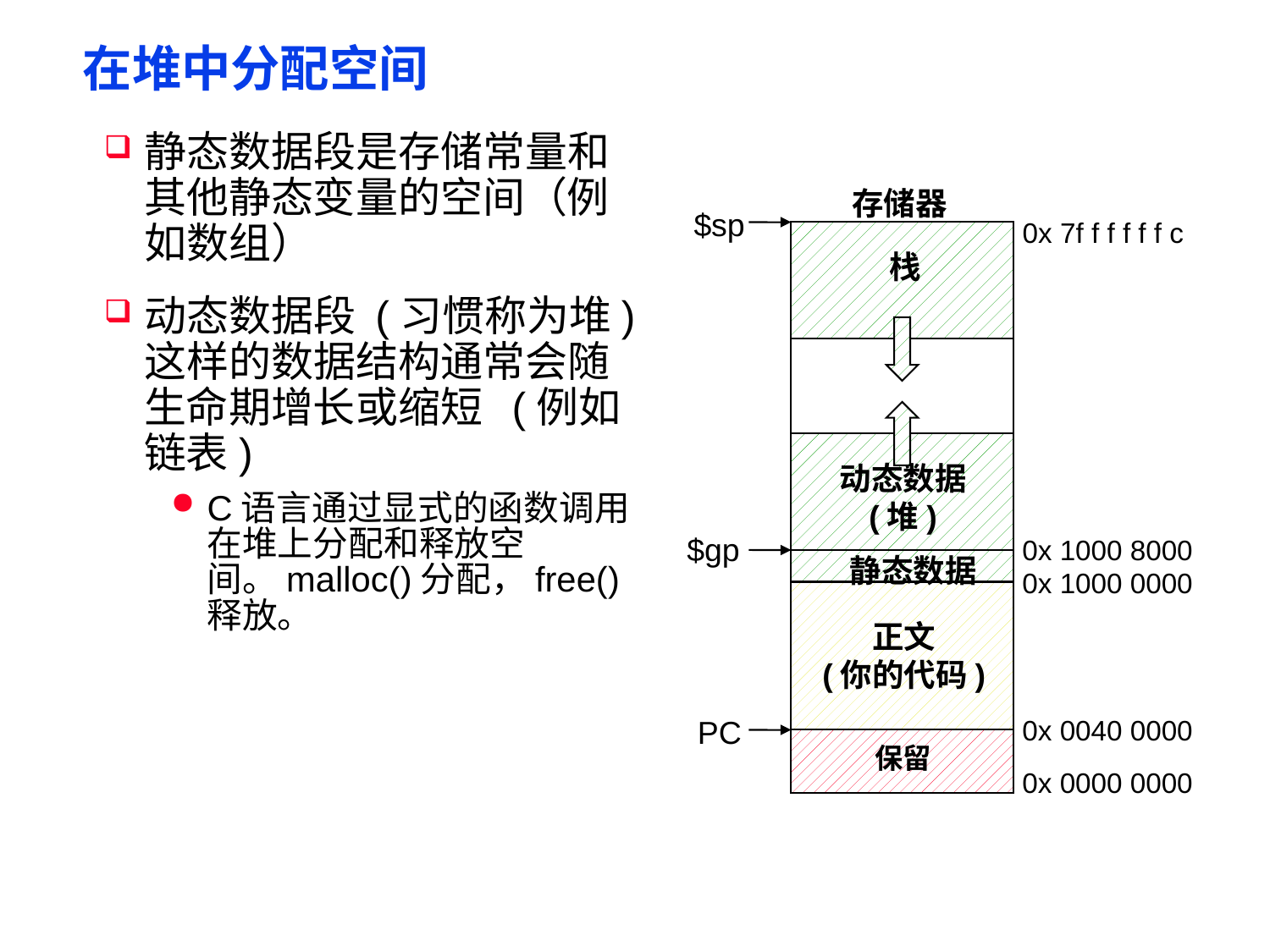

# 在堆中分配空间
静态数据段是存储常量和其他静态变量的空间（例如数组）
动态数据段 (习惯称为堆)这样的数据结构通常会随生命期增长或缩短  (例如链表)
C语言通过显式的函数调用在堆上分配和释放空间。malloc()分配，free()释放。
  存储器
$sp
0x 7f f f f f f c

    栈

动态数据
(堆)
$gp
0x 1000 8000
   静态数据

0x 1000 0000

正文
(你的代码)
PC
0x 0040 0000

保留
0x 0000 0000